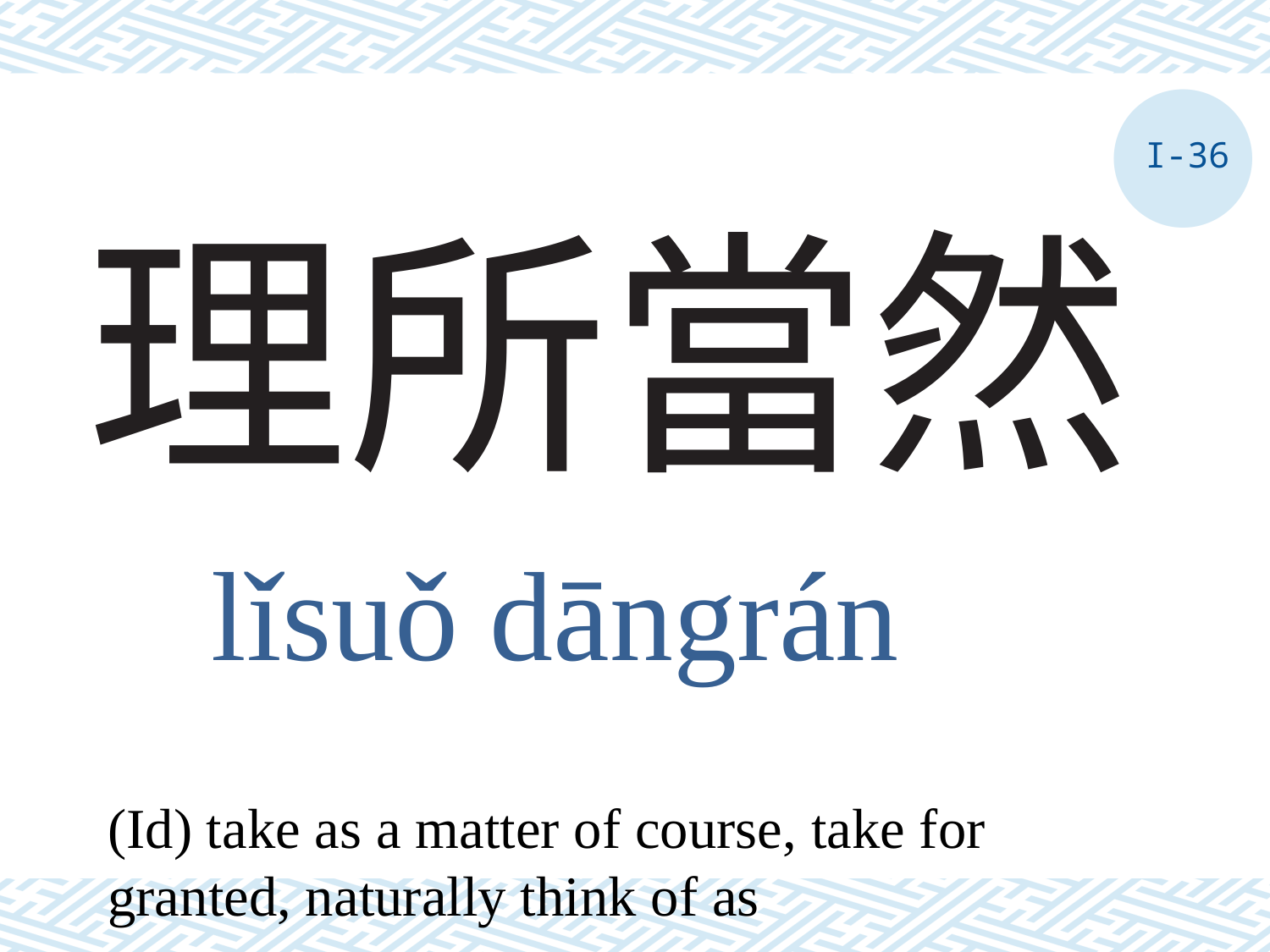

I-36

# 理所當然
lǐsuǒ dāngrán
(Id) take as a matter of course, take for granted, naturally think of as